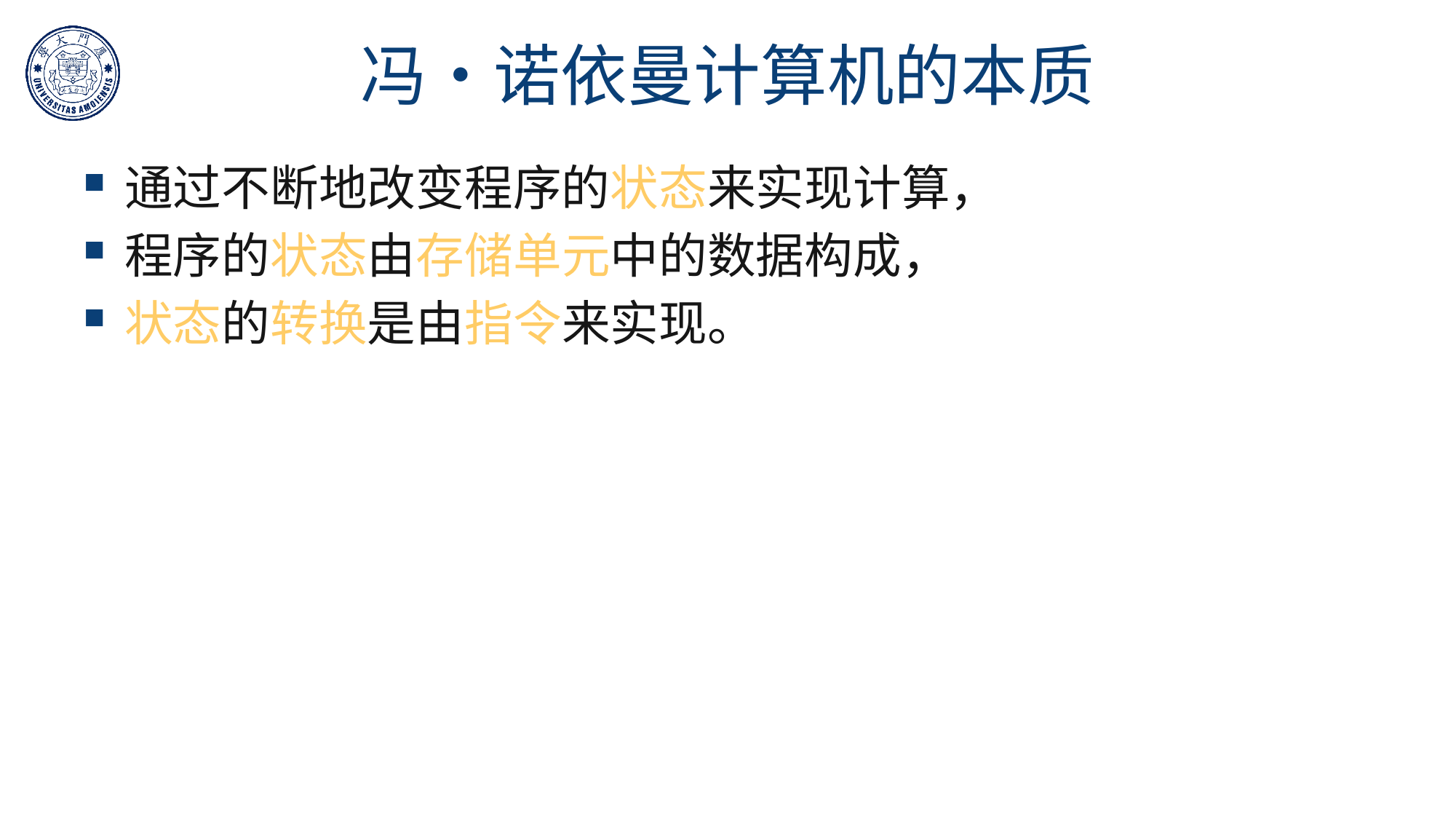

# 冯•诺依曼计算机的本质
通过不断地改变程序的状态来实现计算，
程序的状态由存储单元中的数据构成，
状态的转换是由指令来实现。

8